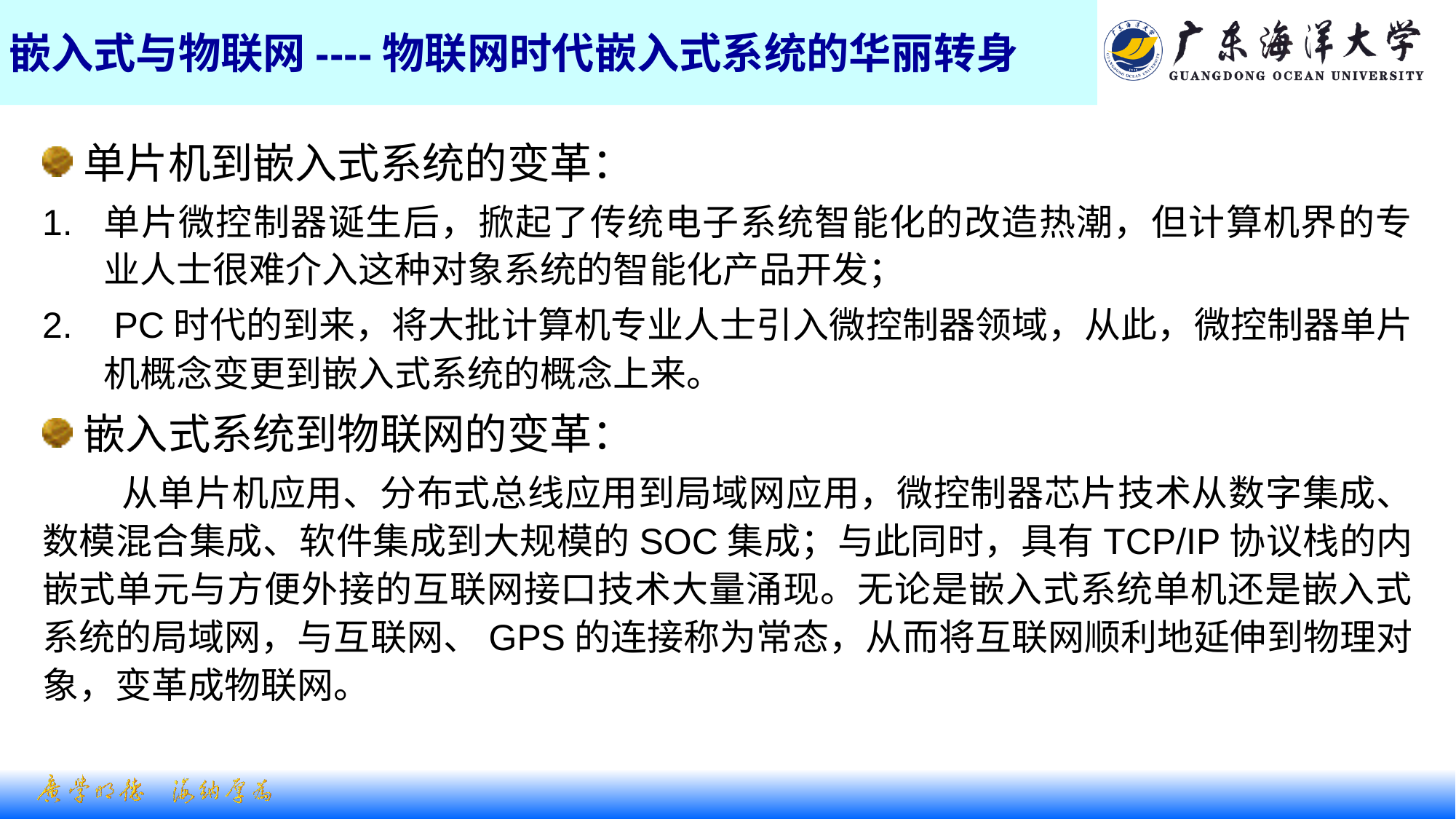

# 嵌入式与物联网----物联网时代嵌入式系统的华丽转身
单片机到嵌入式系统的变革：
单片微控制器诞生后，掀起了传统电子系统智能化的改造热潮，但计算机界的专业人士很难介入这种对象系统的智能化产品开发；
 PC时代的到来，将大批计算机专业人士引入微控制器领域，从此，微控制器单片机概念变更到嵌入式系统的概念上来。
嵌入式系统到物联网的变革：
        从单片机应用、分布式总线应用到局域网应用，微控制器芯片技术从数字集成、数模混合集成、软件集成到大规模的SOC集成；与此同时，具有TCP/IP协议栈的内嵌式单元与方便外接的互联网接口技术大量涌现。无论是嵌入式系统单机还是嵌入式系统的局域网，与互联网、GPS的连接称为常态，从而将互联网顺利地延伸到物理对象，变革成物联网。
9